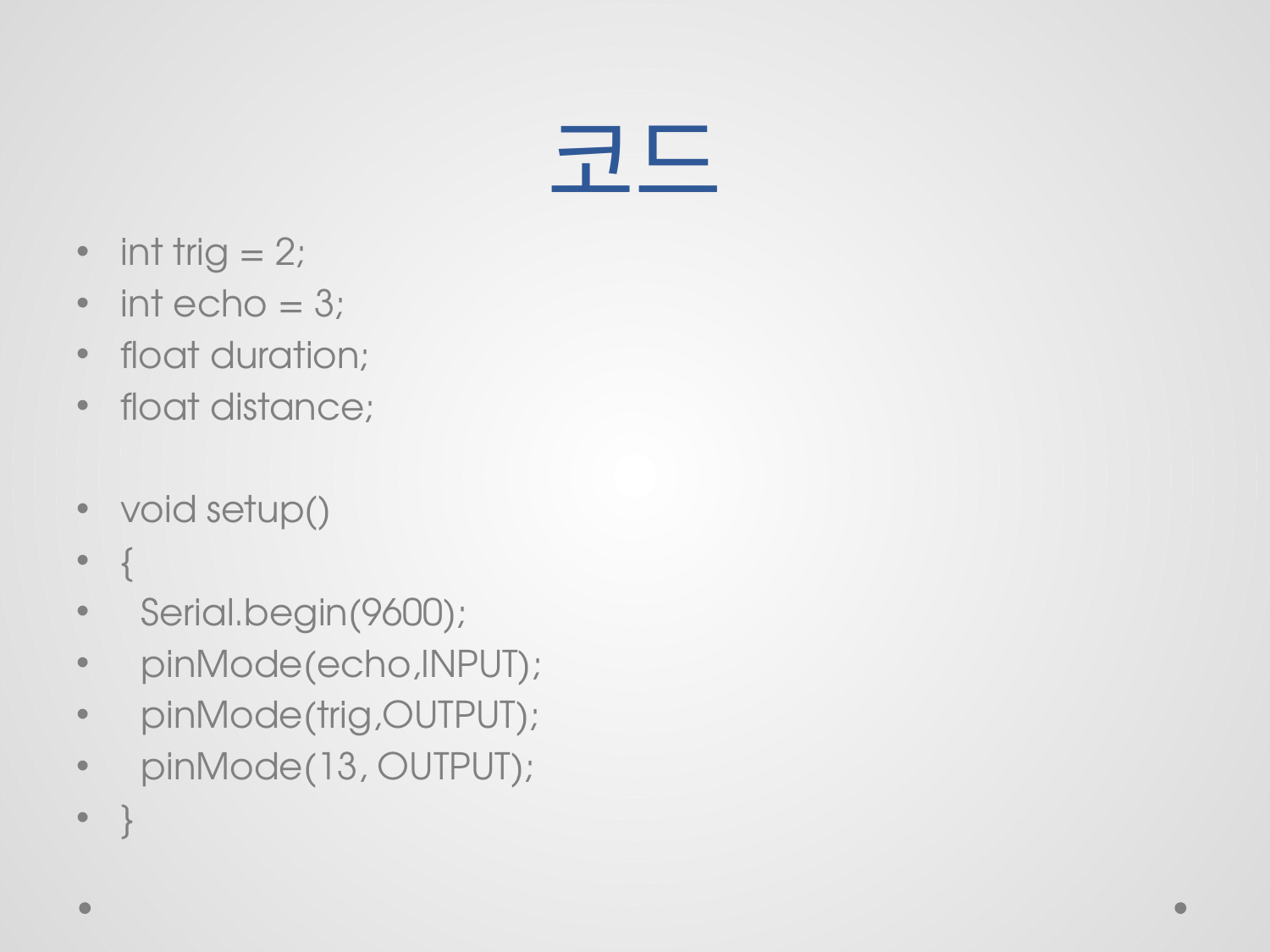

# 코드
int trig = 2;
int echo = 3;
float duration;
float distance;

void setup()
{
  Serial.begin(9600);
  pinMode(echo,INPUT);
  pinMode(trig,OUTPUT);
  pinMode(13, OUTPUT);
}